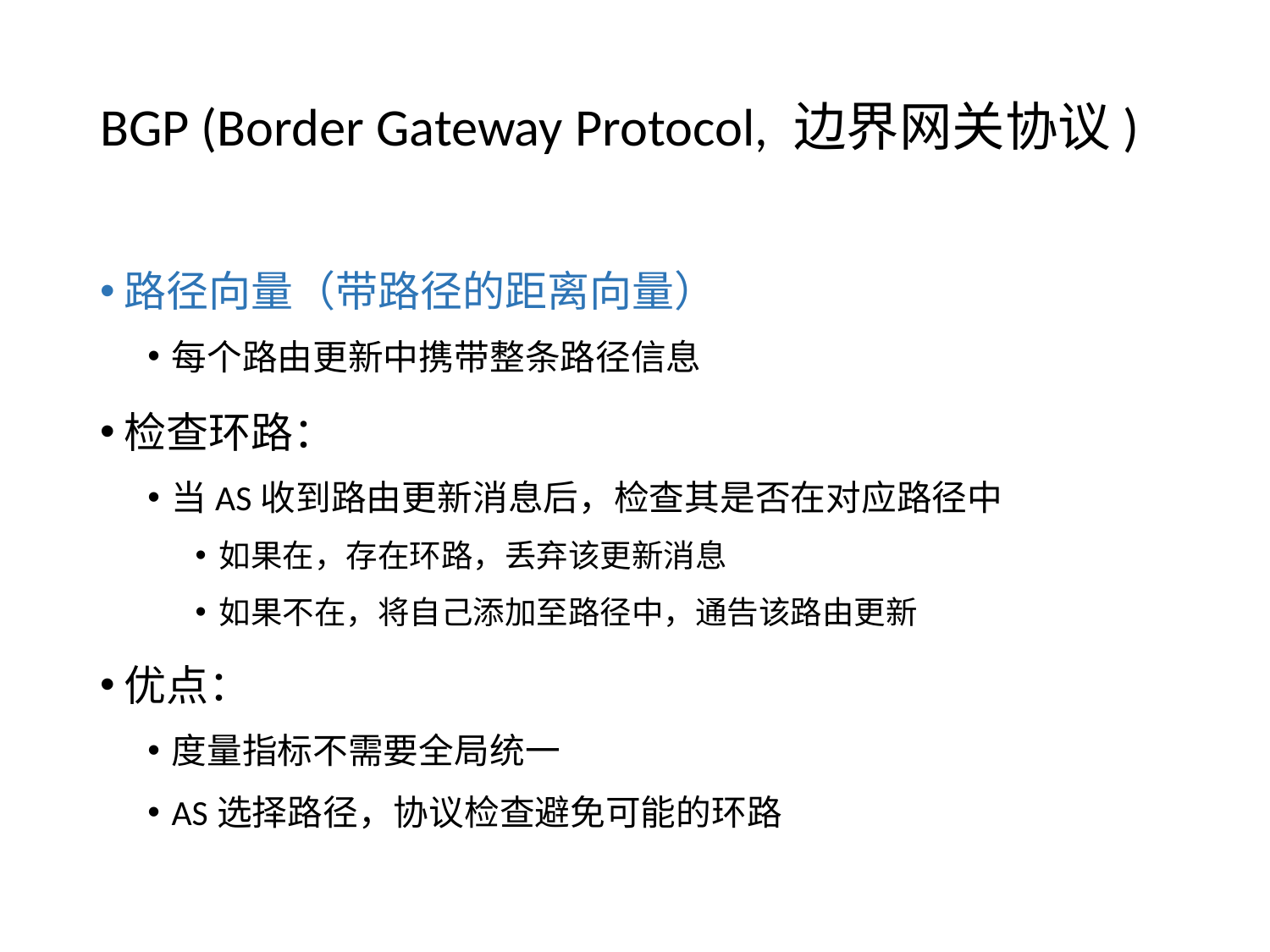

# BGP (Border Gateway Protocol, 边界网关协议)
路径向量（带路径的距离向量）
每个路由更新中携带整条路径信息
检查环路：
当AS收到路由更新消息后，检查其是否在对应路径中
如果在，存在环路，丢弃该更新消息
如果不在，将自己添加至路径中，通告该路由更新
优点：
度量指标不需要全局统一
AS选择路径，协议检查避免可能的环路
33